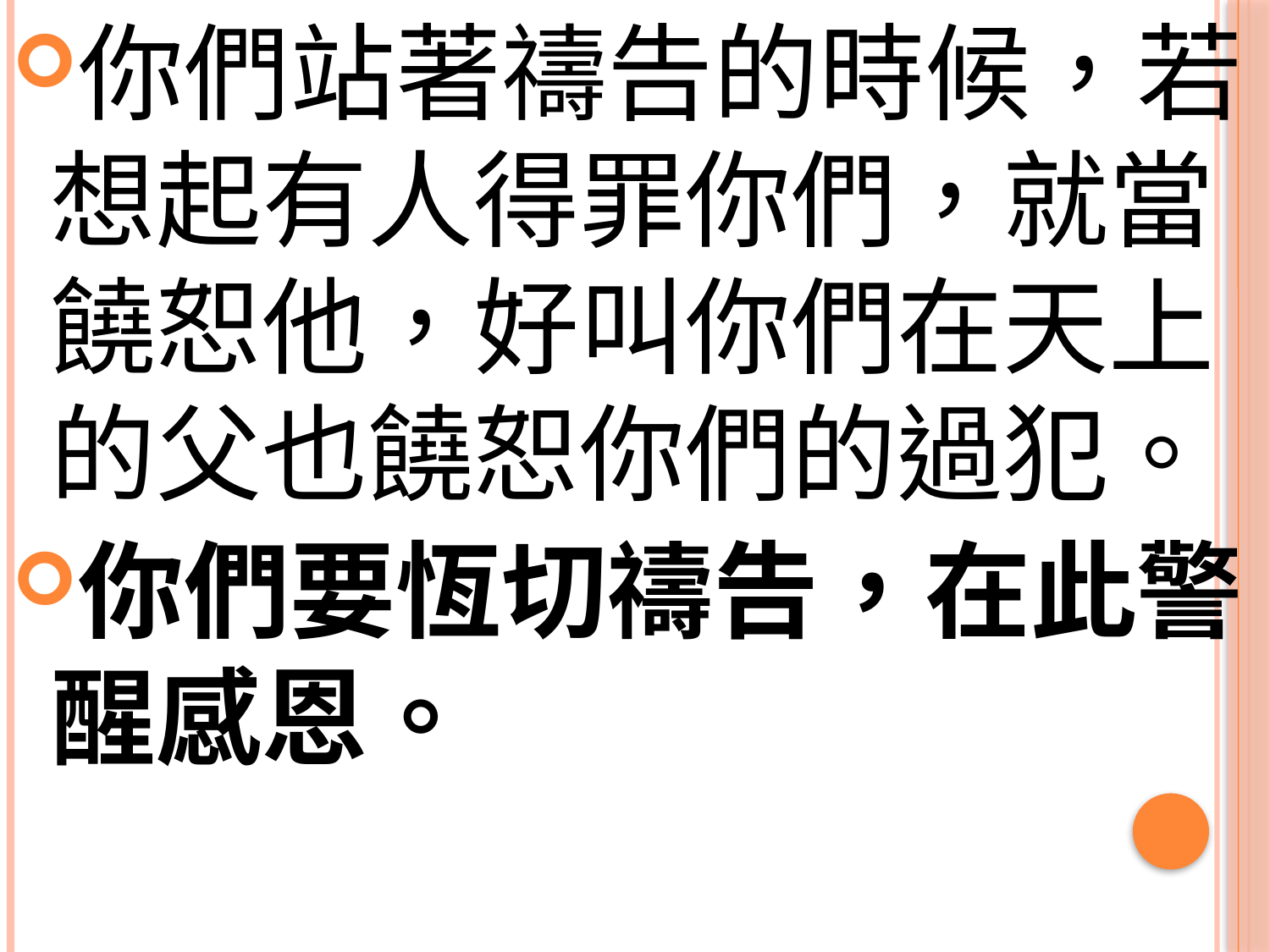

你們站著禱告的時候，若想起有人得罪你們，就當饒恕他，好叫你們在天上的父也饒恕你們的過犯。
你們要恆切禱告，在此警醒感恩。